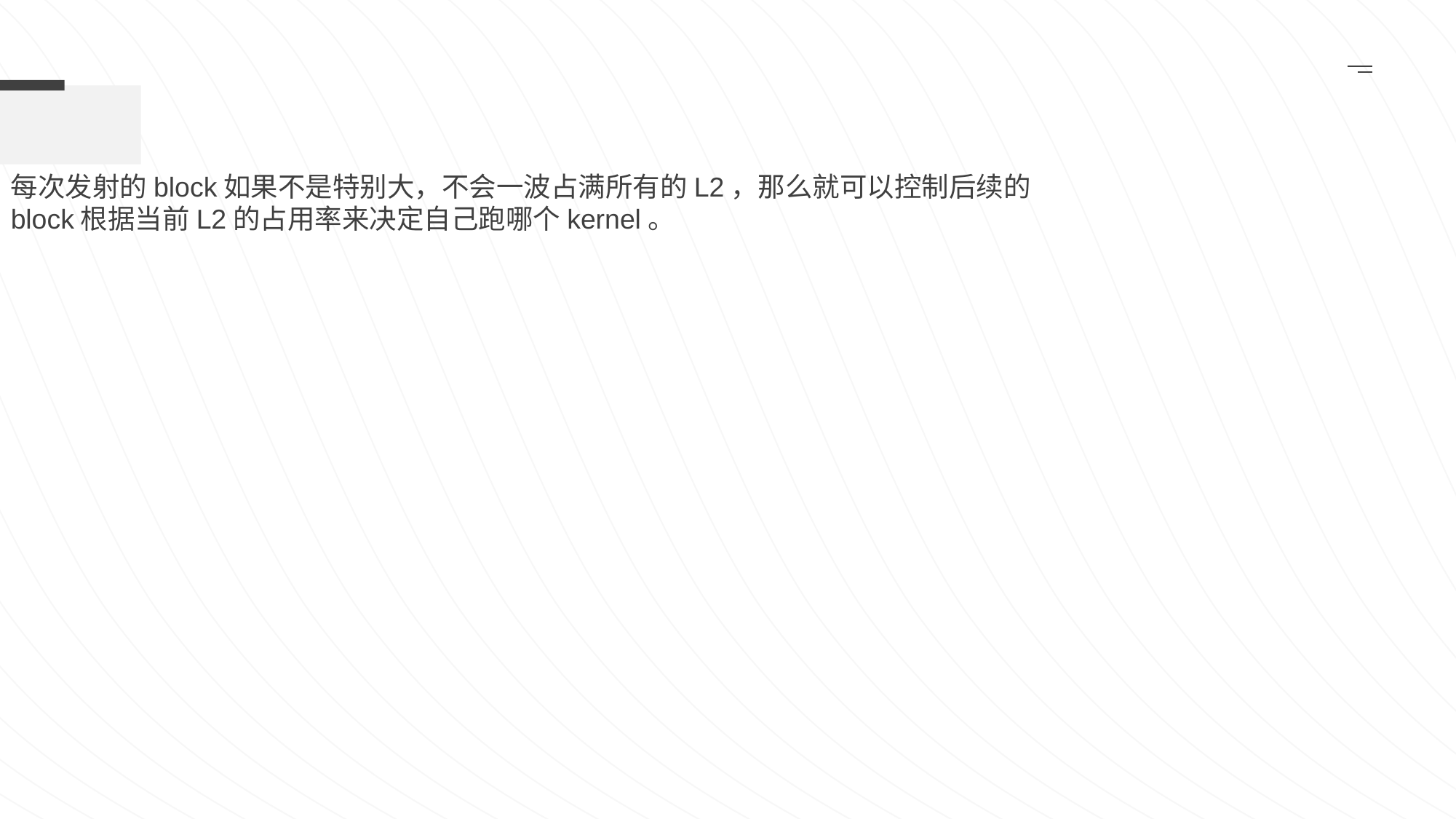

每次发射的block如果不是特别大，不会一波占满所有的L2，那么就可以控制后续的block根据当前L2的占用率来决定自己跑哪个kernel。